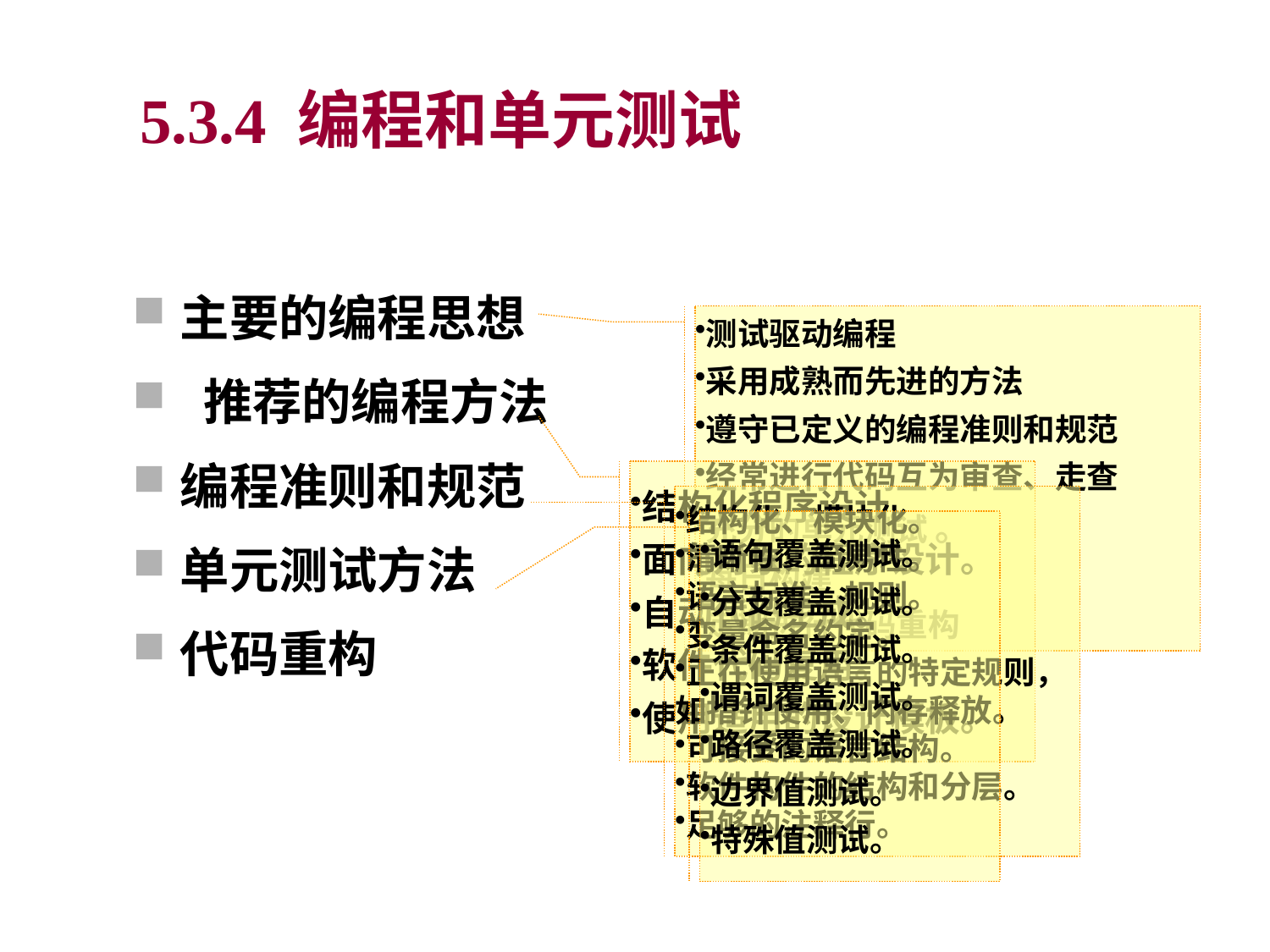

5.3.4 编程和单元测试
主要的编程思想
 推荐的编程方法
编程准则和规范
单元测试方法
代码重构
测试驱动编程
采用成熟而先进的方法
遵守已定义的编程准则和规范
经常进行代码互为审查、走查
充分的单元测试 。
每日构建
定期进行代码重构
结构化程序设计。
面向对象的程序设计。
自动代码生成。
软件代码复用。
使用适用的设计模板。
结构化、模块化。
清晰性、简易性。
语言标准、规则。
变量命名约定。
正在使用语言的特定规则，如指针使用、内存释放。
可接受的语言结构。
软件构件的结构和分层。
足够的注释行。
语句覆盖测试。
分支覆盖测试。
条件覆盖测试。
谓词覆盖测试。
路径覆盖测试。
边界值测试。
特殊值测试。